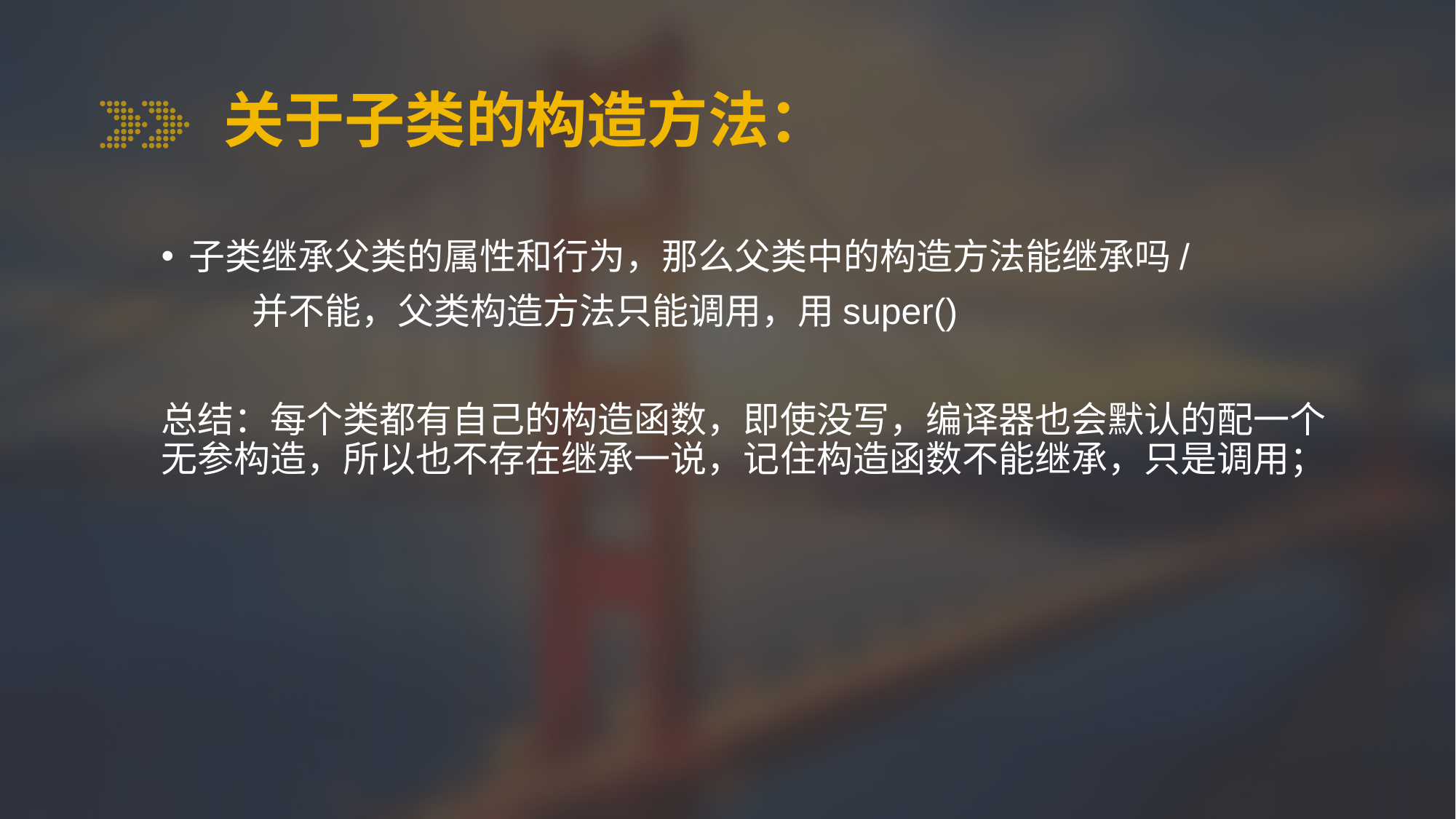

# 关于子类的构造方法：
子类继承父类的属性和行为，那么父类中的构造方法能继承吗/
          并不能，父类构造方法只能调用，用super()

总结：每个类都有自己的构造函数，即使没写，编译器也会默认的配一个无参构造，所以也不存在继承一说，记住构造函数不能继承，只是调用；